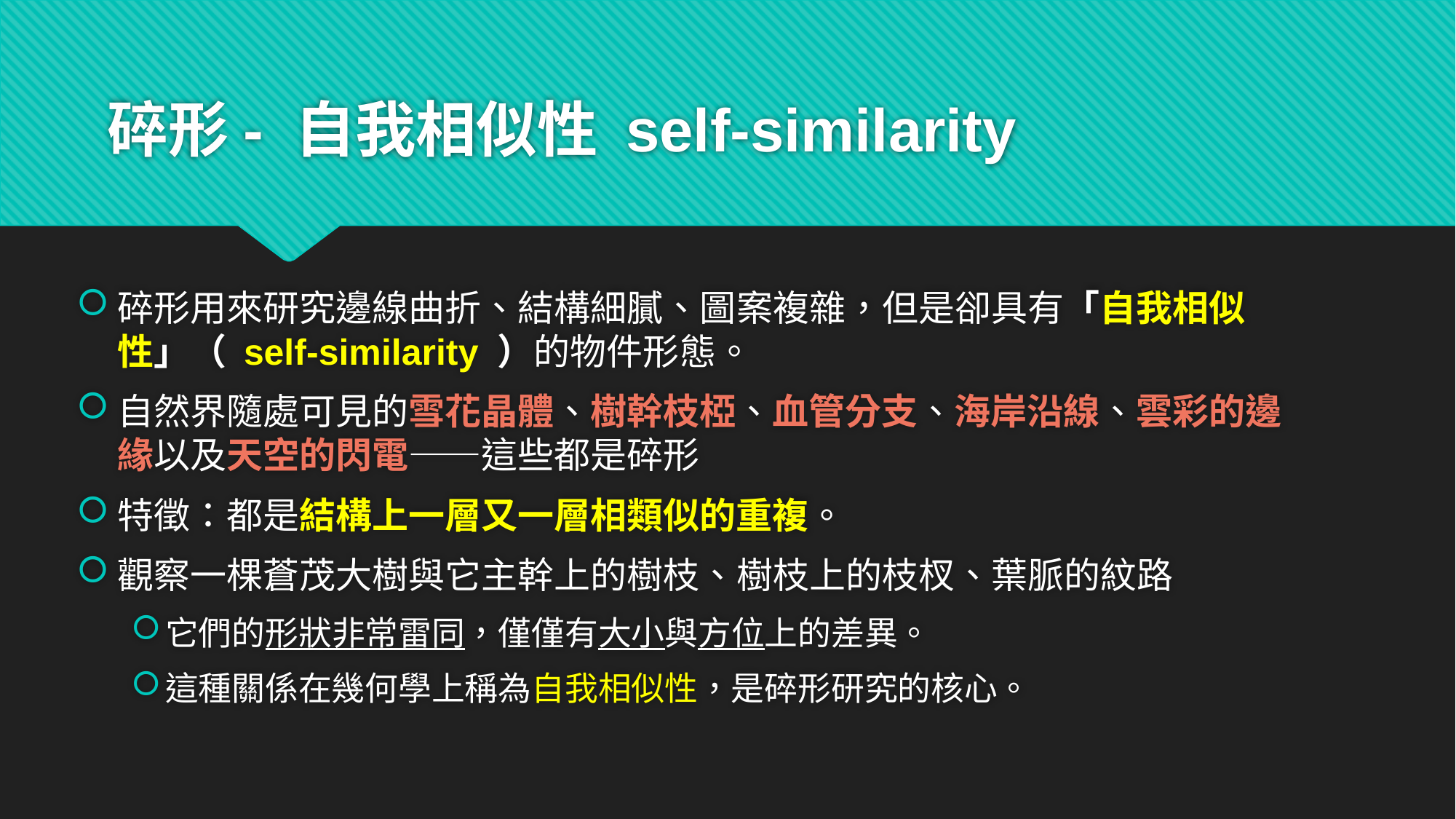

# 碎形- 自我相似性 self-similarity
碎形用來研究邊線曲折、結構細膩、圖案複雜，但是卻具有「自我相似性」（ self-similarity ）的物件形態。
自然界隨處可見的雪花晶體、樹幹枝椏、血管分支、海岸沿線、雲彩的邊緣以及天空的閃電——這些都是碎形
特徵：都是結構上一層又一層相類似的重複。
觀察一棵蒼茂大樹與它主幹上的樹枝、樹枝上的枝杈、葉脈的紋路
它們的形狀非常雷同，僅僅有大小與方位上的差異。
這種關係在幾何學上稱為自我相似性，是碎形研究的核心。